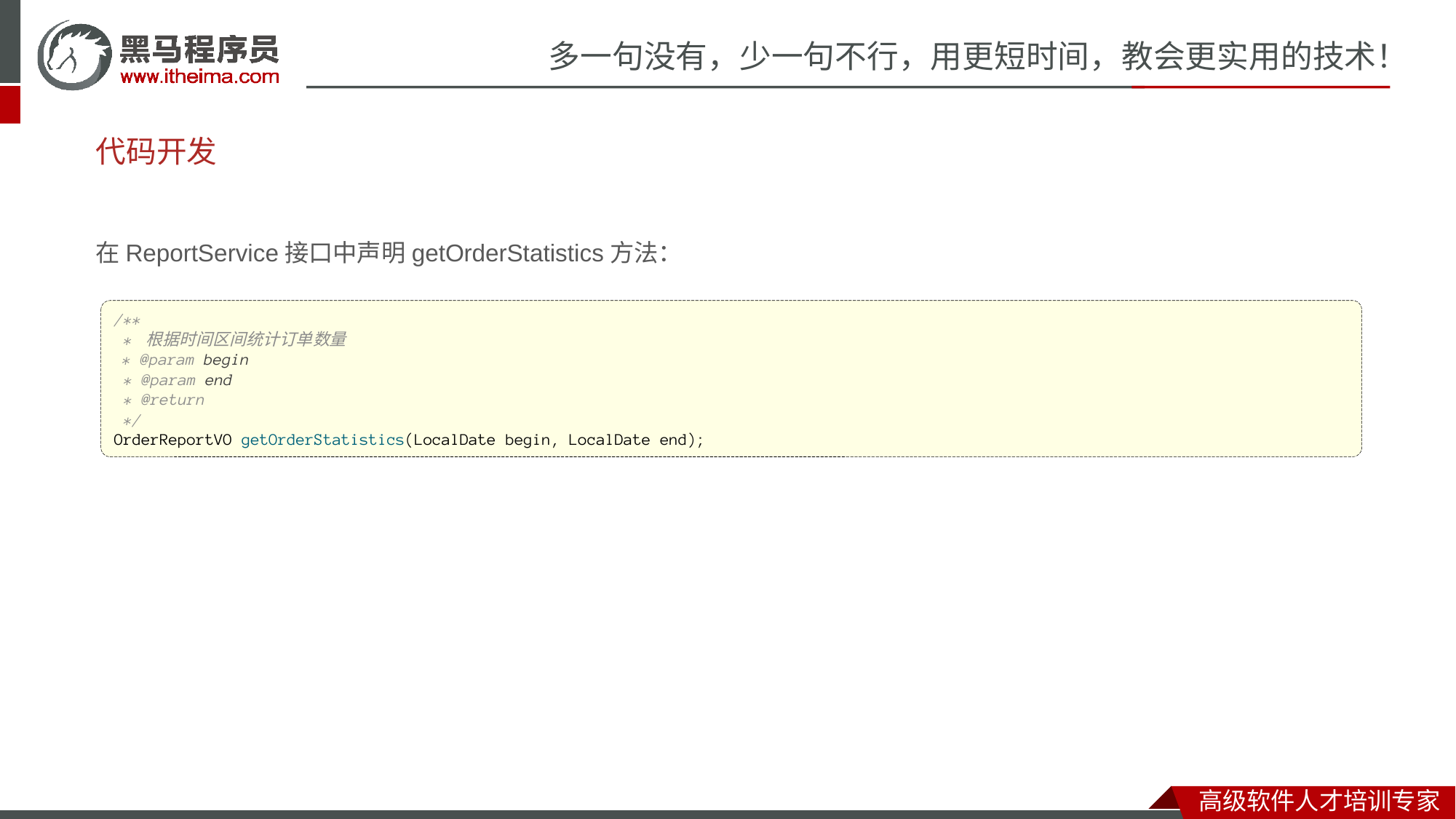

# 代码开发
在ReportService接口中声明getOrderStatistics方法：
/**
 * 根据时间区间统计订单数量
 * @param begin
 * @param end
 * @return
 */
OrderReportVO getOrderStatistics(LocalDate begin, LocalDate end);